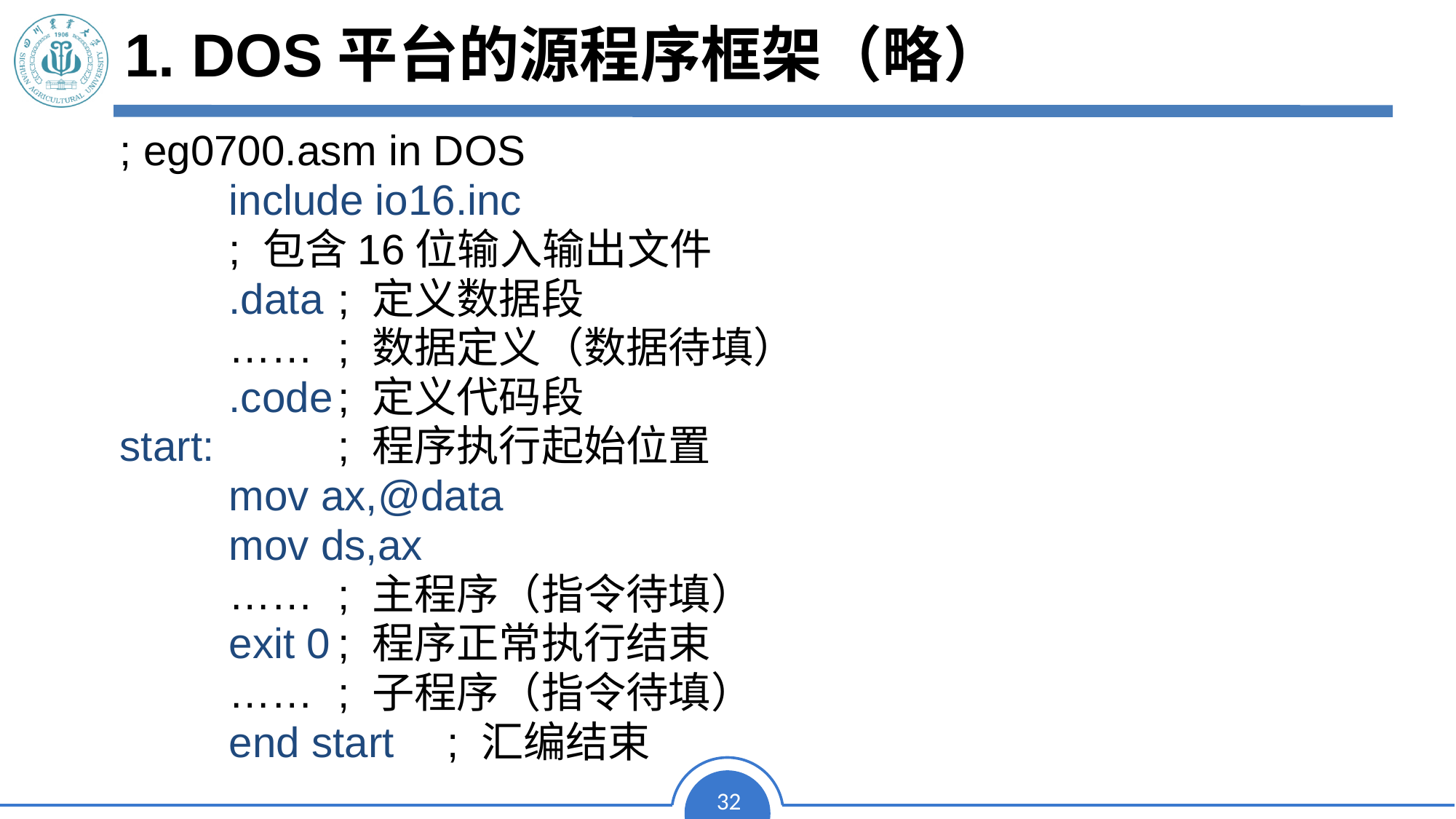

# 1. DOS平台的源程序框架（略）
; eg0700.asm in DOS
	include io16.inc
	; 包含16位输入输出文件
	.data	; 定义数据段
	……	; 数据定义（数据待填）
	.code	; 定义代码段
start:		; 程序执行起始位置
	mov ax,@data
	mov ds,ax
	……	; 主程序（指令待填）
	exit 0	; 程序正常执行结束
	……	; 子程序（指令待填）
	end start	; 汇编结束